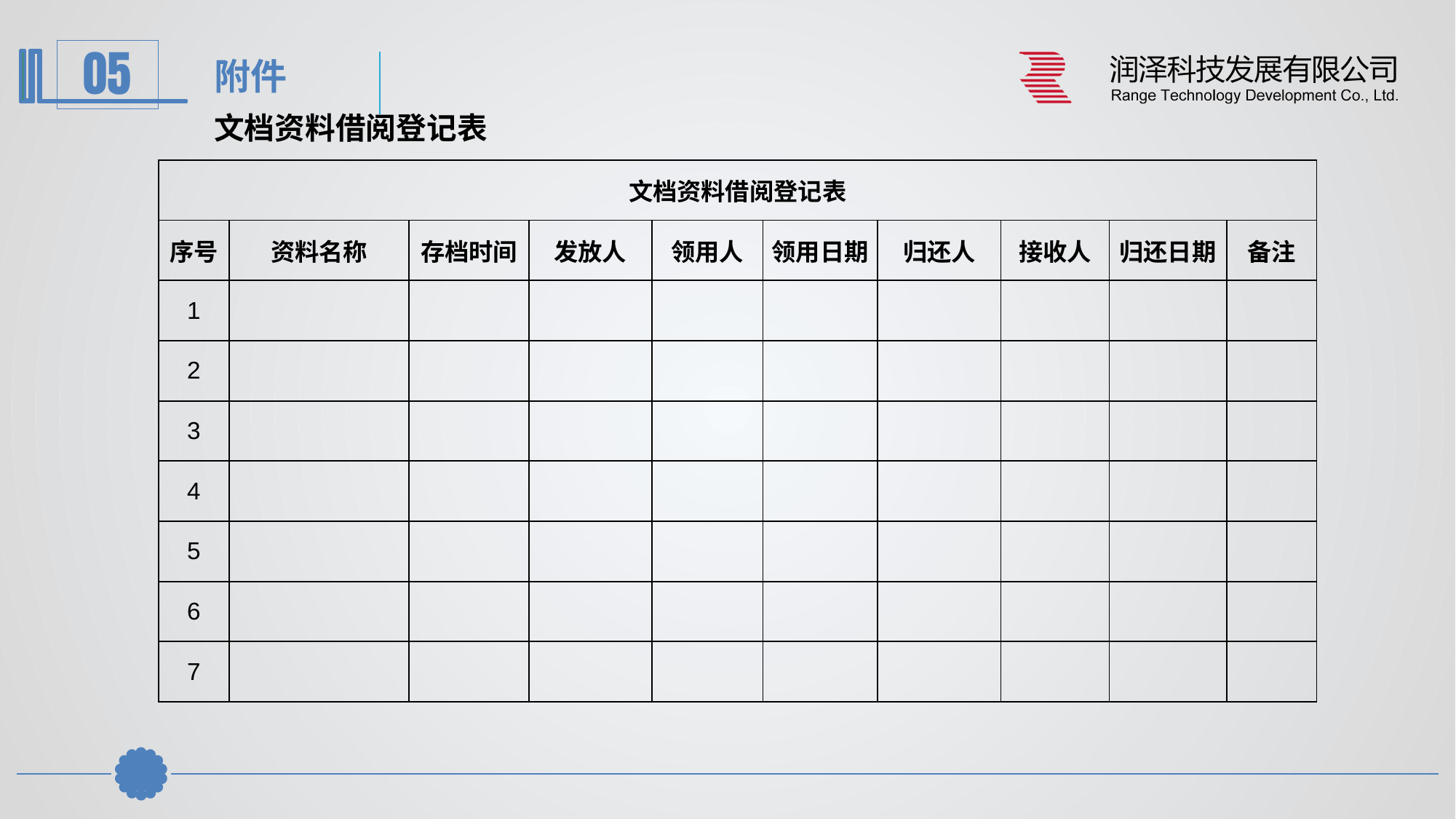

附件
文档资料借阅登记表
| 文档资料借阅登记表 |  |  |  |  |  |  |  |  |  |
| --- | --- | --- | --- | --- | --- | --- | --- | --- | --- |
| 序号 | 资料名称 | 存档时间 | 发放人 | 领用人 | 领用日期 | 归还人 | 接收人 | 归还日期 | 备注 |
| 1 |  |  |  |  |  |  |  |  |  |
| 2 |  |  |  |  |  |  |  |  |  |
| 3 |  |  |  |  |  |  |  |  |  |
| 4 |  |  |  |  |  |  |  |  |  |
| 5 |  |  |  |  |  |  |  |  |  |
| 6 |  |  |  |  |  |  |  |  |  |
| 7 |  |  |  |  |  |  |  |  |  |
24